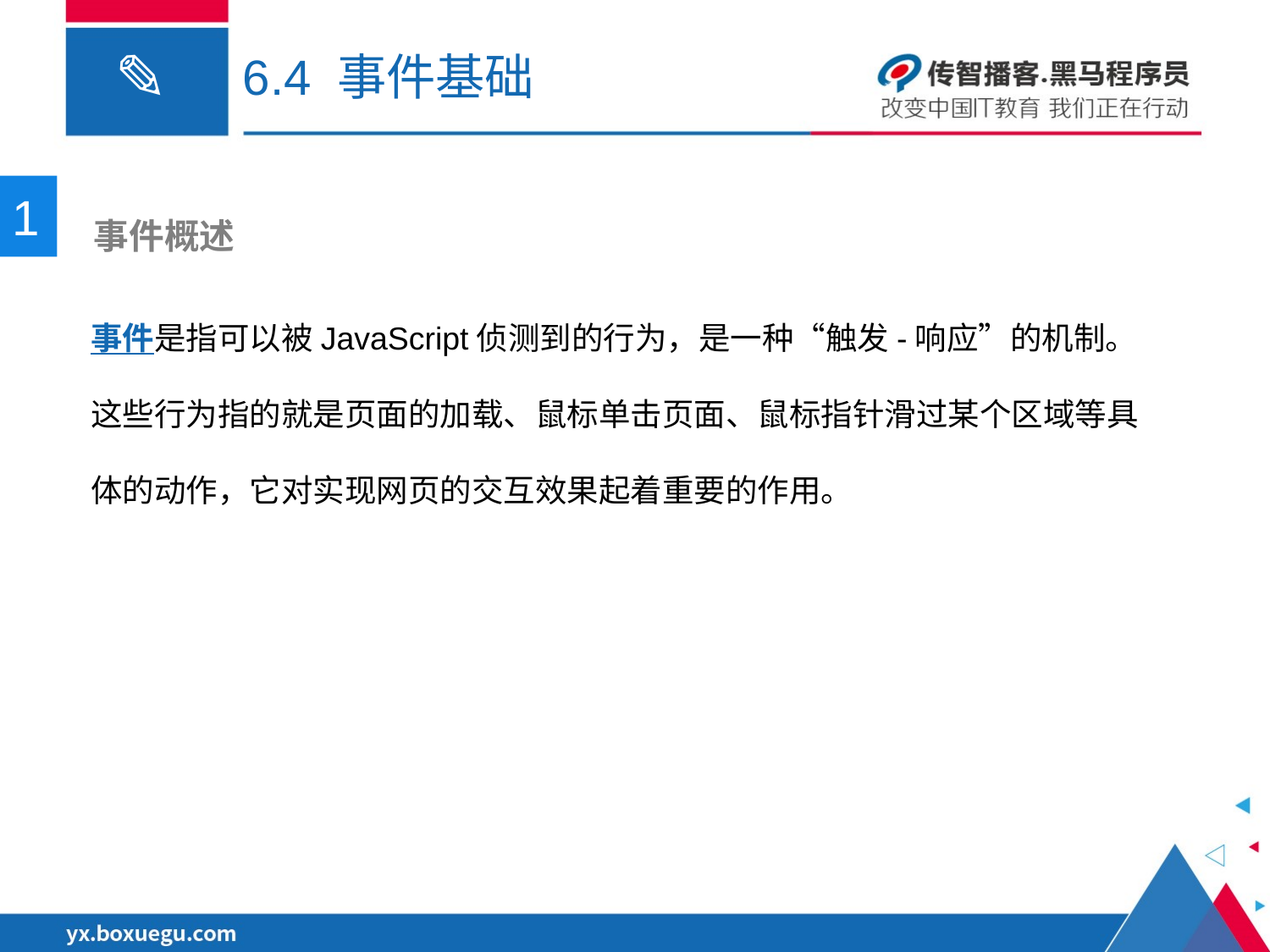

# 6.4 事件基础

1
  事件概述
事件是指可以被JavaScript侦测到的行为，是一种“触发-响应”的机制。这些行为指的就是页面的加载、鼠标单击页面、鼠标指针滑过某个区域等具体的动作，它对实现网页的交互效果起着重要的作用。